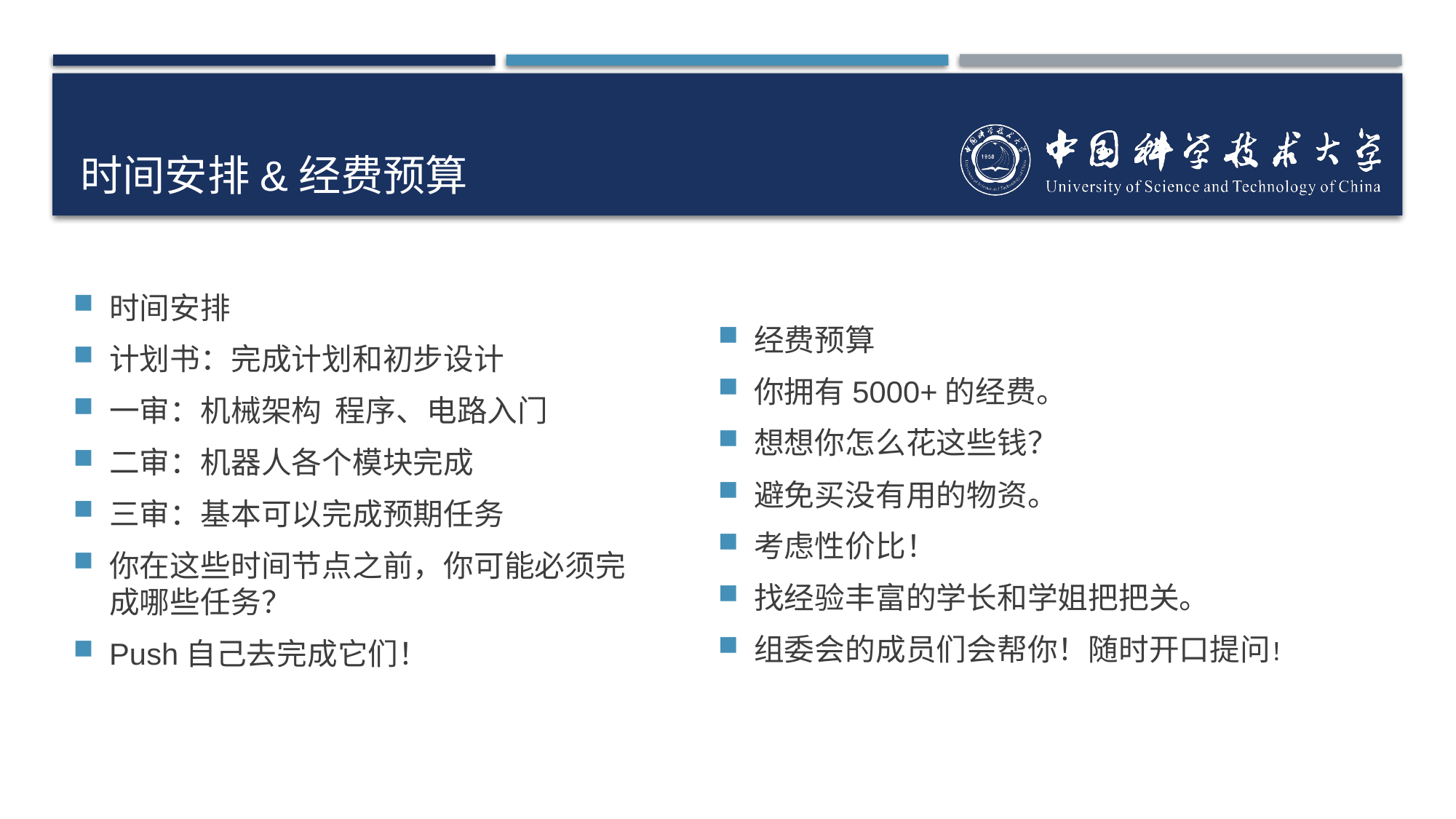

# 时间安排&经费预算
时间安排
计划书：完成计划和初步设计
一审：机械架构  程序、电路入门
二审：机器人各个模块完成
三审：基本可以完成预期任务
你在这些时间节点之前，你可能必须完成哪些任务？
Push自己去完成它们！
经费预算
你拥有5000+的经费。
想想你怎么花这些钱？
避免买没有用的物资。
考虑性价比！
找经验丰富的学长和学姐把把关。
组委会的成员们会帮你！随时开口提问！